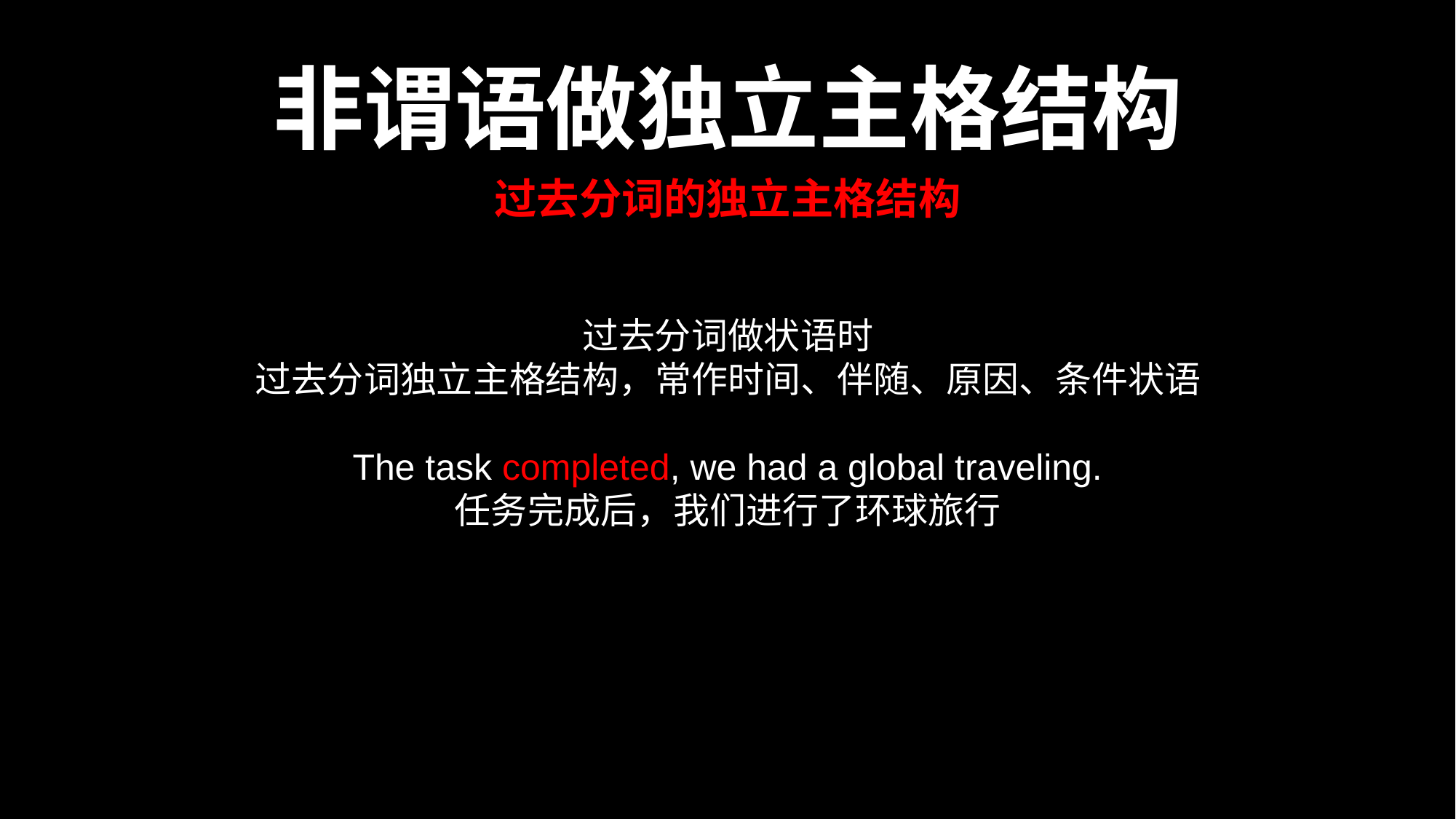

非谓语做独立主格结构
过去分词的独立主格结构
过去分词做状语时
过去分词独立主格结构，常作时间、伴随、原因、条件状语

The task completed, we had a global traveling.
任务完成后，我们进行了环球旅行